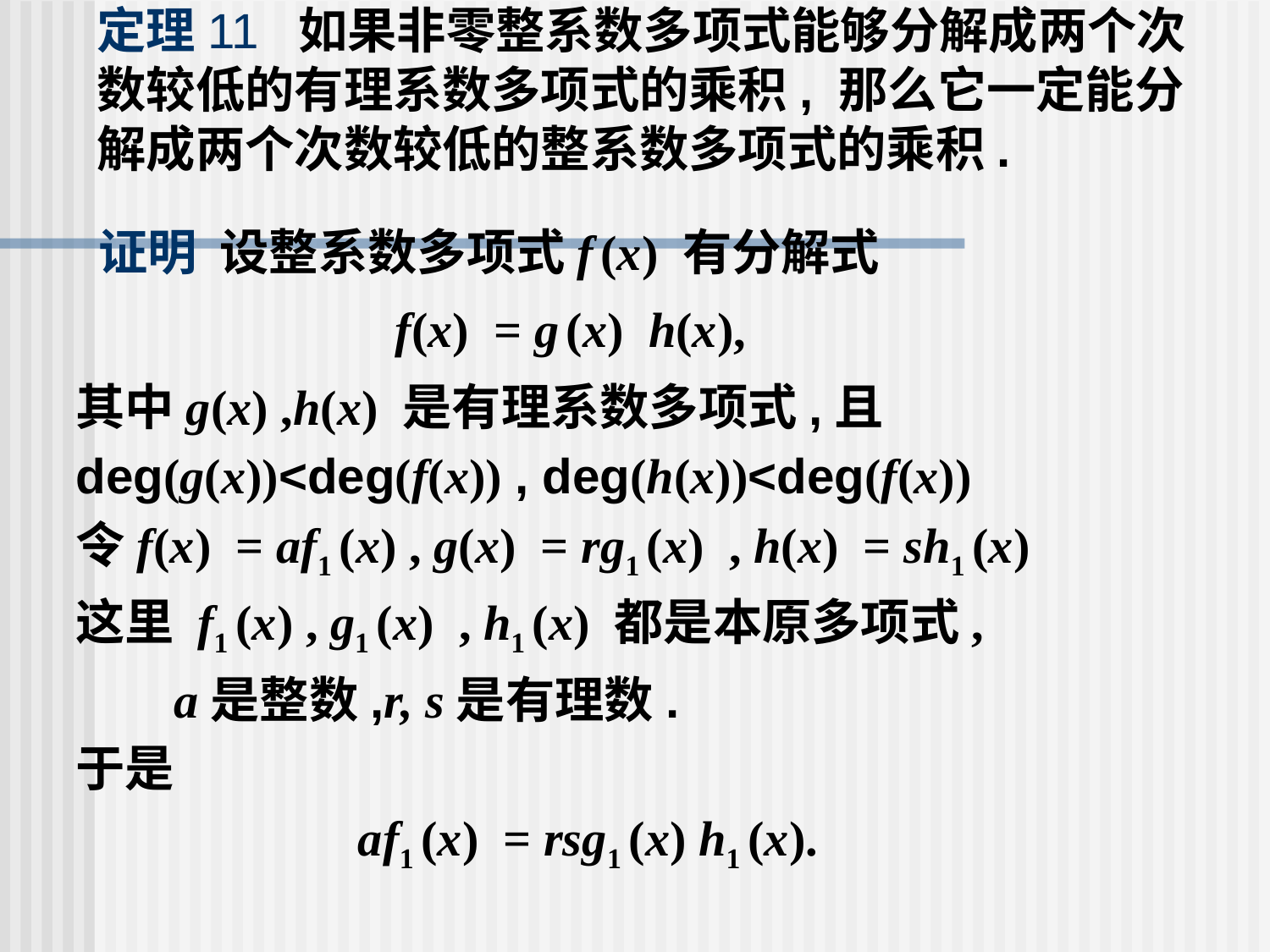

# 定理11  如果非零整系数多项式能够分解成两个次数较低的有理系数多项式的乘积, 那么它一定能分解成两个次数较低的整系数多项式的乘积.
 证明  设整系数多项式f (x) 有分解式
                          f(x)  = g (x)  h(x),
其中g(x) ,h(x) 是有理系数多项式,且
deg(g(x))<deg(f(x)) , deg(h(x))<deg(f(x))
令f(x)  = af1 (x) , g(x)  = rg1 (x)  , h(x)  = sh1 (x)
这里 f1 (x) , g1 (x)  , h1 (x) 都是本原多项式,
        a是整数,r, s是有理数.
于是
                       af1 (x)  = rsg1 (x) h1 (x).